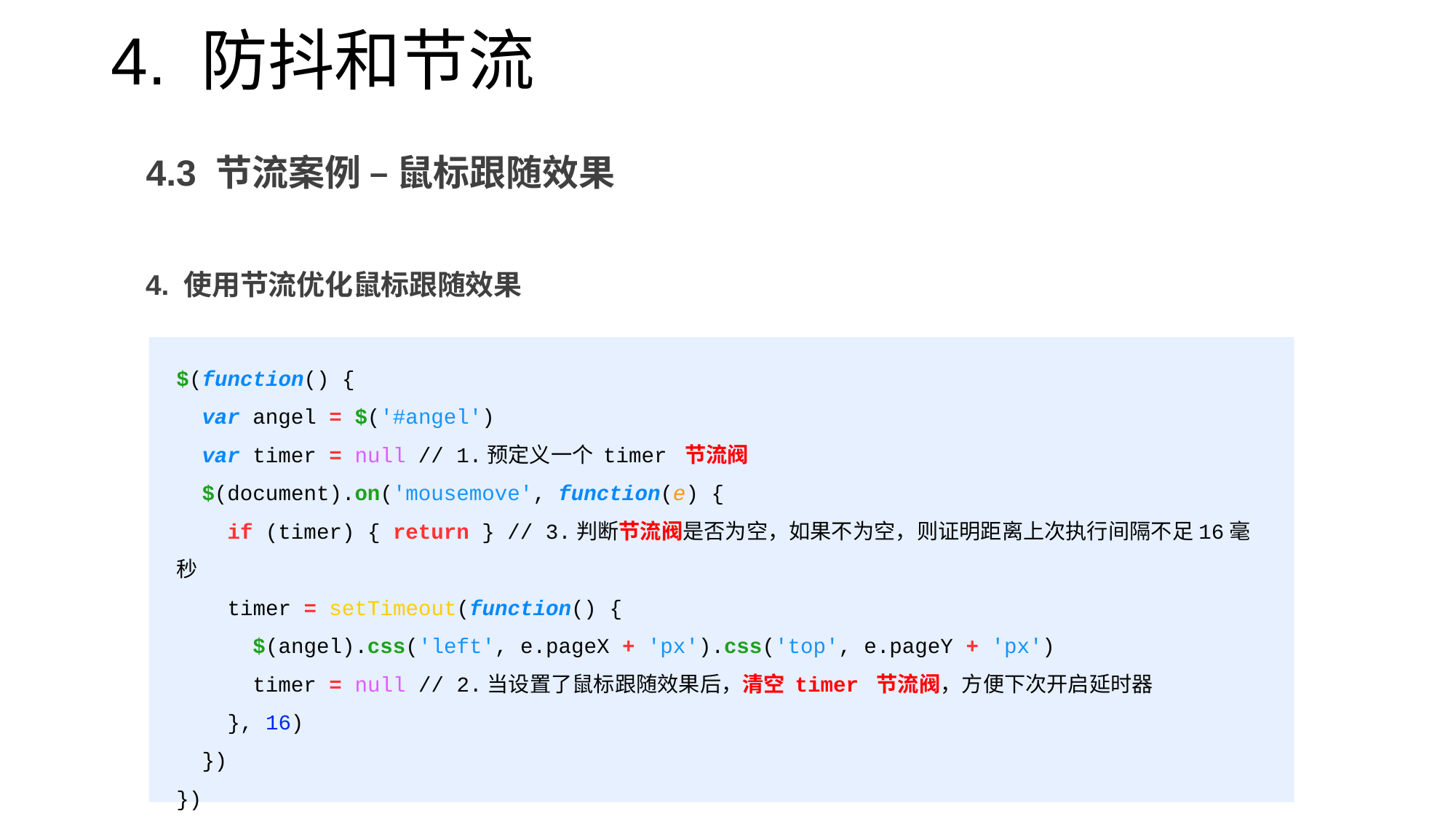

# 4. 防抖和节流
4.3 节流案例 – 鼠标跟随效果
4. 使用节流优化鼠标跟随效果

$(function() {
  var angel = $('#angel')
  var timer = null // 1.预定义一个 timer 节流阀
  $(document).on('mousemove', function(e) {
    if (timer) { return } // 3.判断节流阀是否为空，如果不为空，则证明距离上次执行间隔不足16毫秒
    timer = setTimeout(function() {
      $(angel).css('left', e.pageX + 'px').css('top', e.pageY + 'px')
      timer = null // 2.当设置了鼠标跟随效果后，清空 timer 节流阀，方便下次开启延时器
    }, 16)
  })
})